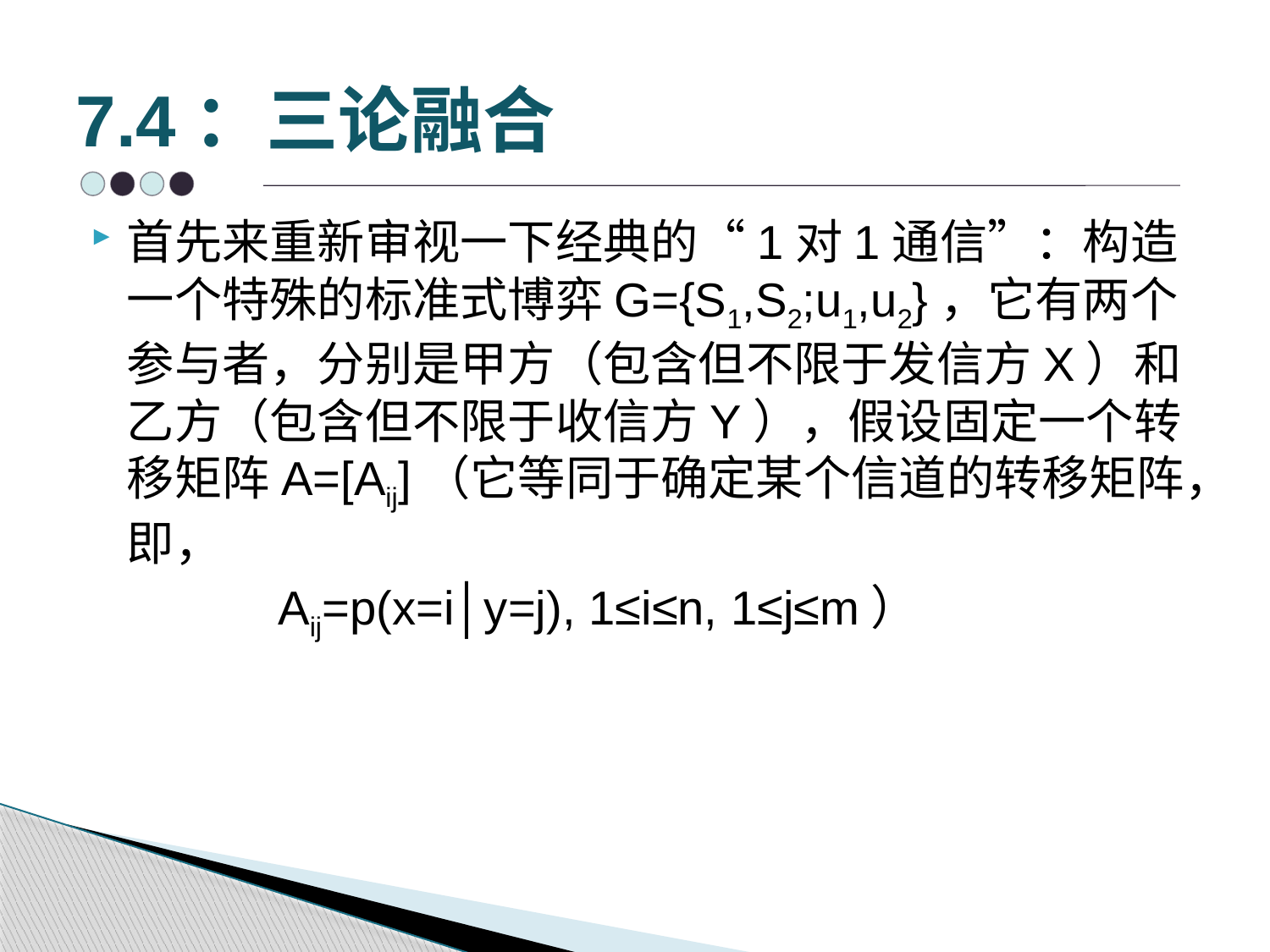

# 7.4：三论融合

首先来重新审视一下经典的“1对1通信”：构造一个特殊的标准式博弈G={S1,S2;u1,u2}，它有两个参与者，分别是甲方（包含但不限于发信方X）和乙方（包含但不限于收信方Y），假设固定一个转移矩阵A=[Aij]（它等同于确定某个信道的转移矩阵，即，
              Aij=p(x=i│y=j), 1≤i≤n, 1≤j≤m）